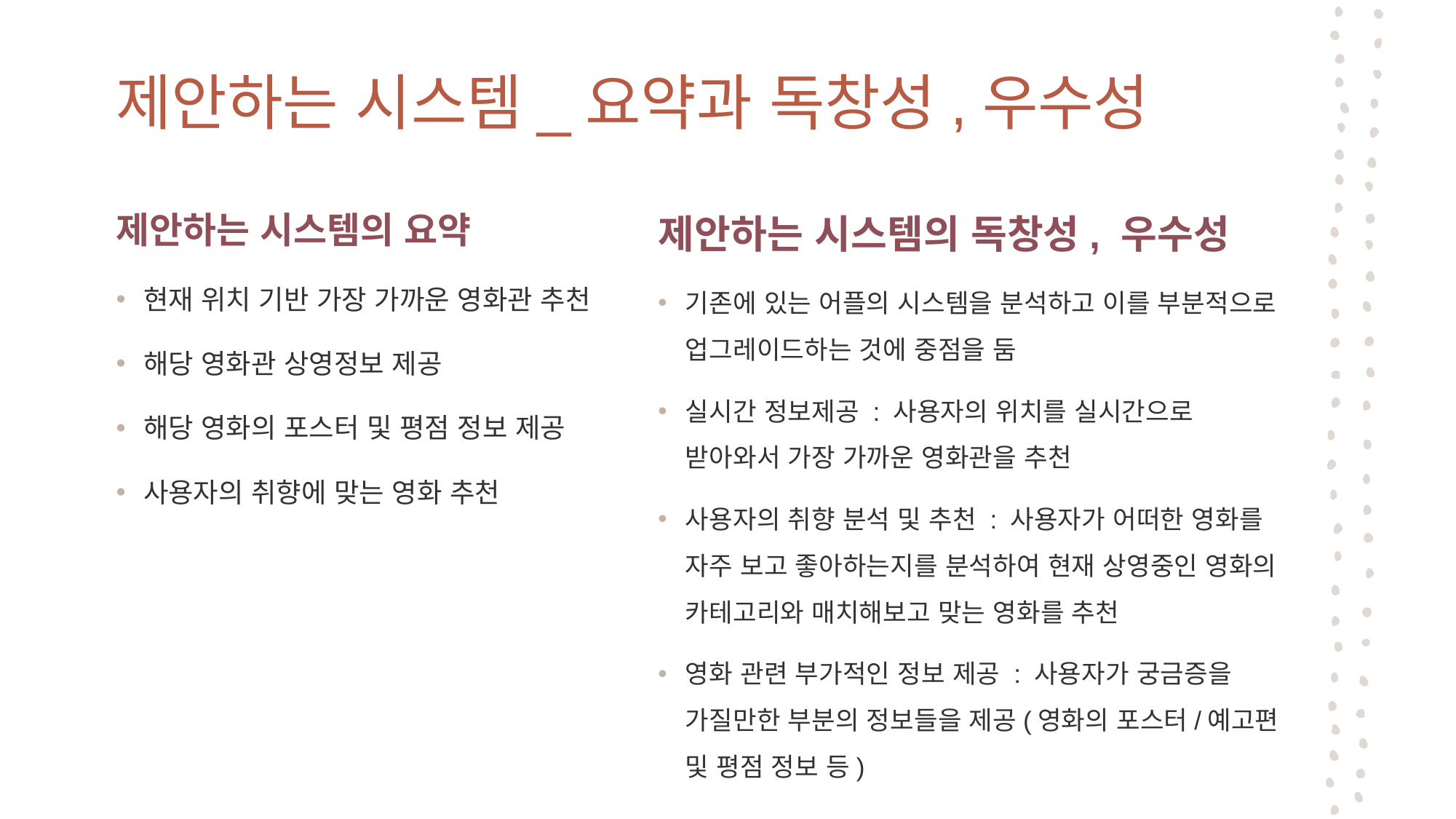

제안하는 시스템_요약과 독창성,우수성
제안하는 시스템의 요약
현재 위치 기반 가장 가까운 영화관 추천
해당 영화관 상영정보 제공
해당 영화의 포스터 및 평점 정보 제공
사용자의 취향에 맞는 영화 추천

제안하는 시스템의 독창성, 우수성
기존에 있는 어플의 시스템을 분석하고 이를 부분적으로 업그레이드하는 것에 중점을 둠
실시간 정보제공 : 사용자의 위치를 실시간으로 받아와서 가장 가까운 영화관을 추천
사용자의 취향 분석 및 추천 : 사용자가 어떠한 영화를 자주 보고 좋아하는지를 분석하여 현재 상영중인 영화의 카테고리와 매치해보고 맞는 영화를 추천
영화 관련 부가적인 정보 제공 : 사용자가 궁금증을 가질만한 부분의 정보들을 제공(영화의 포스터/예고편 및 평점 정보 등)